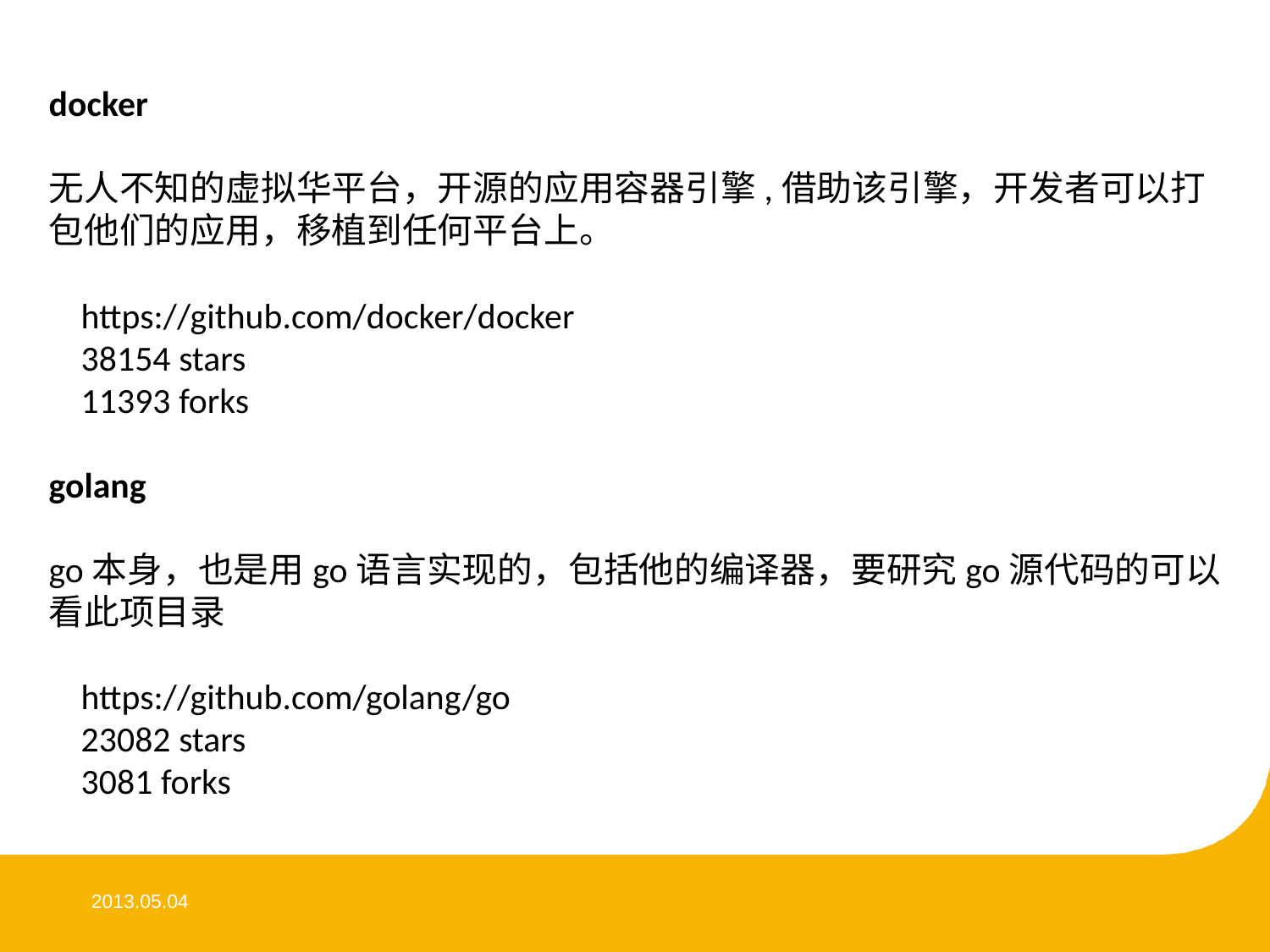

docker

无人不知的虚拟华平台，开源的应用容器引擎,借助该引擎，开发者可以打包他们的应用，移植到任何平台上。

    https://github.com/docker/docker
    38154 stars
    11393 forks

golang

go本身，也是用go语言实现的，包括他的编译器，要研究go源代码的可以看此项目录

    https://github.com/golang/go
    23082 stars
    3081 forks
2013.05.04
21